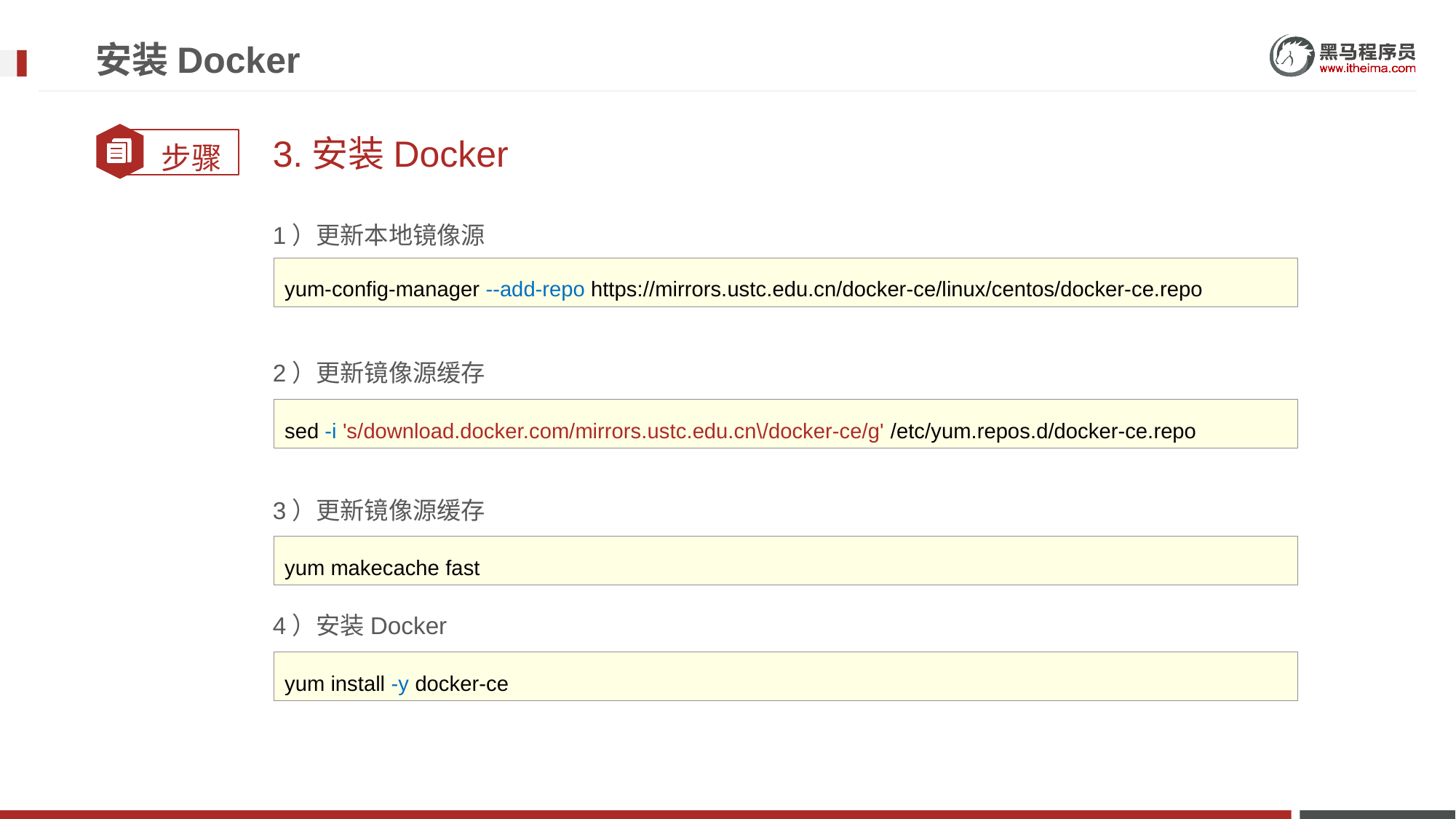

# 安装Docker
3.安装Docker
1）更新本地镜像源
yum-config-manager --add-repo https://mirrors.ustc.edu.cn/docker-ce/linux/centos/docker-ce.repo
2）更新镜像源缓存
sed -i 's/download.docker.com/mirrors.ustc.edu.cn\/docker-ce/g' /etc/yum.repos.d/docker-ce.repo
3）更新镜像源缓存
yum makecache fast
4）安装Docker
yum install -y docker-ce